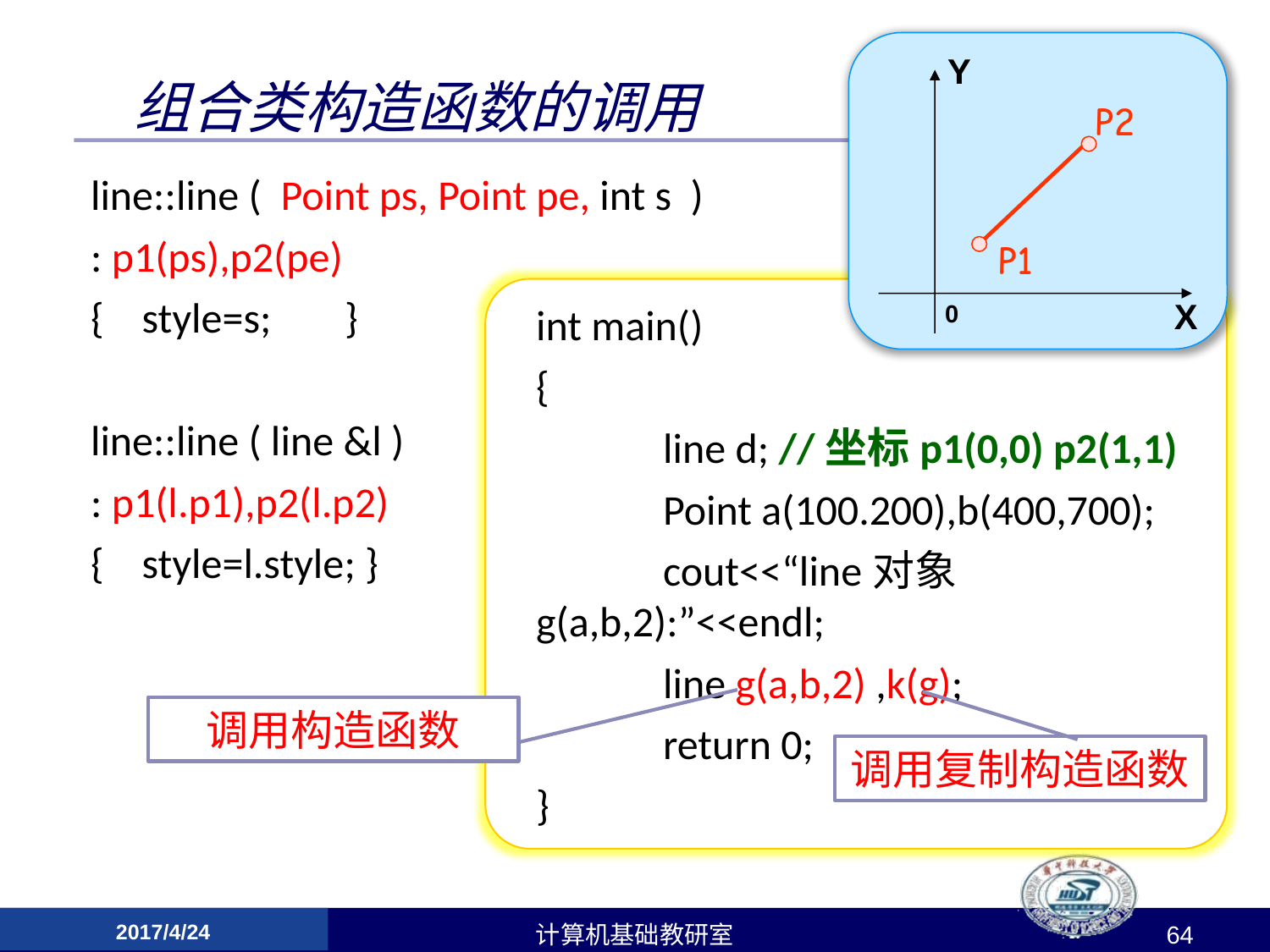

Y

X
0

  P2

P1

# 组合类构造函数的调用
line::line (  Point ps, Point pe, int s  )
: p1(ps),p2(pe)
{    style=s; 	}

line::line ( line &l )
: p1(l.p1),p2(l.p2)
{    style=l.style; }
int main()
{
	line d; //坐标p1(0,0) p2(1,1)
	Point a(100.200),b(400,700);
	cout<<“line对象g(a,b,2):”<<endl;
	line g(a,b,2) ,k(g);
	return 0;
}
调用构造函数
调用复制构造函数
2017/4/24
计算机基础教研室
64